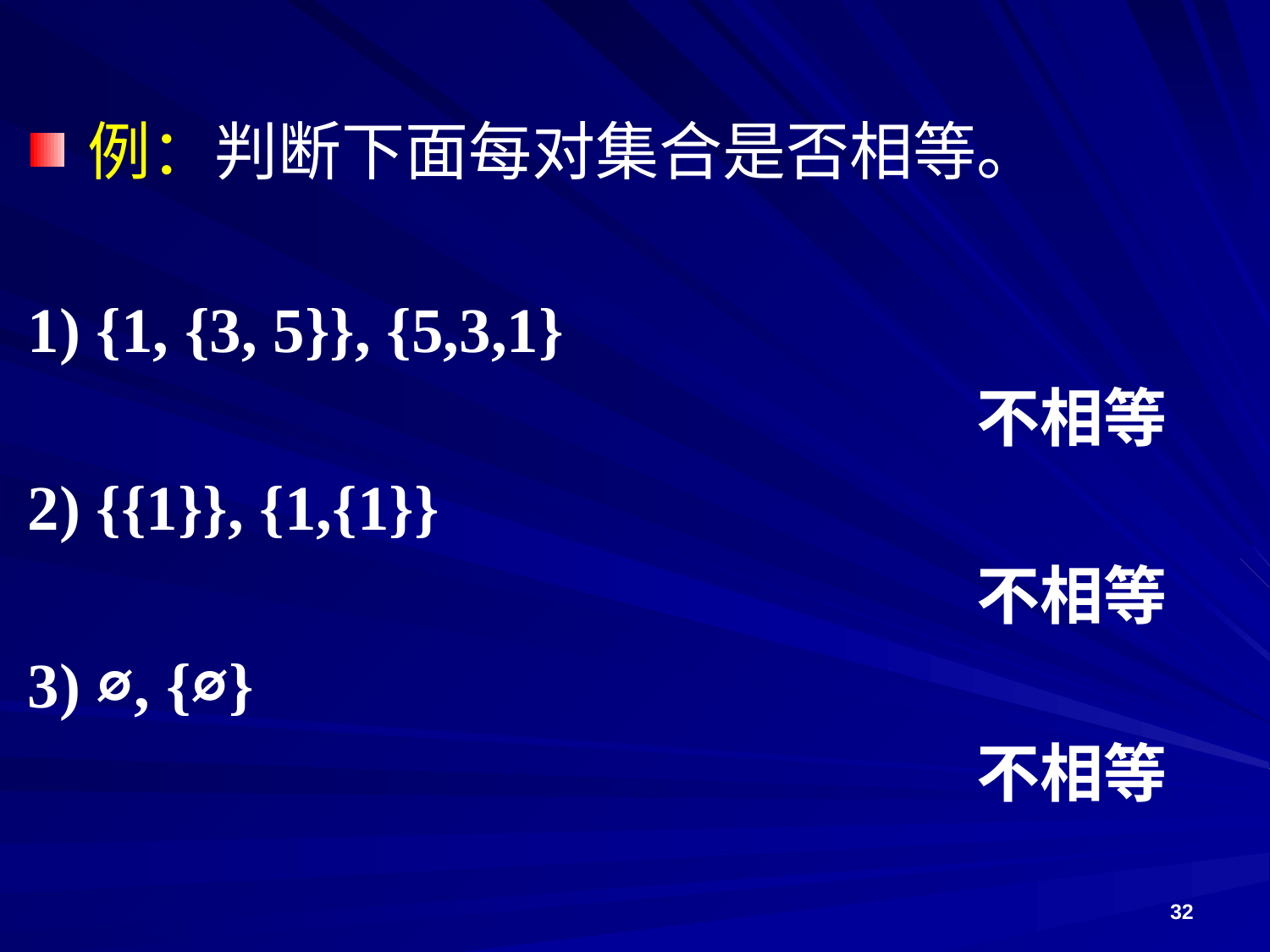

例：判断下面每对集合是否相等。

1) {1, {3, 5}}, {5,3,1}
								不相等
2) {{1}}, {1,{1}}
								不相等
3) ∅, {∅}
								不相等
32